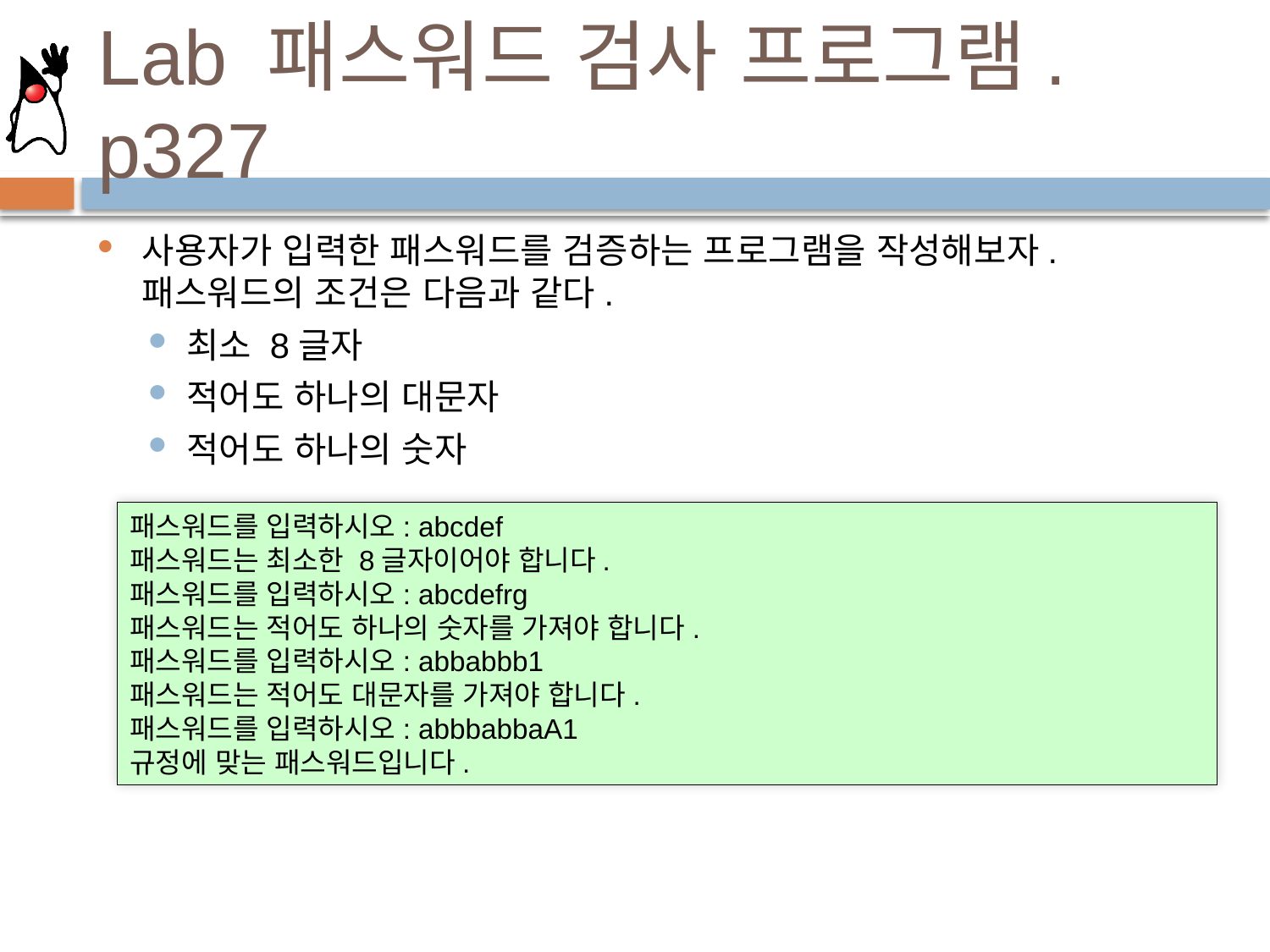

# Lab 패스워드 검사 프로그램. p327
사용자가 입력한 패스워드를 검증하는 프로그램을 작성해보자. 패스워드의 조건은 다음과 같다.
최소 8글자
적어도 하나의 대문자
적어도 하나의 숫자
패스워드를 입력하시오: abcdef
패스워드는 최소한 8글자이어야 합니다.
패스워드를 입력하시오: abcdefrg
패스워드는 적어도 하나의 숫자를 가져야 합니다.
패스워드를 입력하시오: abbabbb1
패스워드는 적어도 대문자를 가져야 합니다.
패스워드를 입력하시오: abbbabbaA1
규정에 맞는 패스워드입니다.